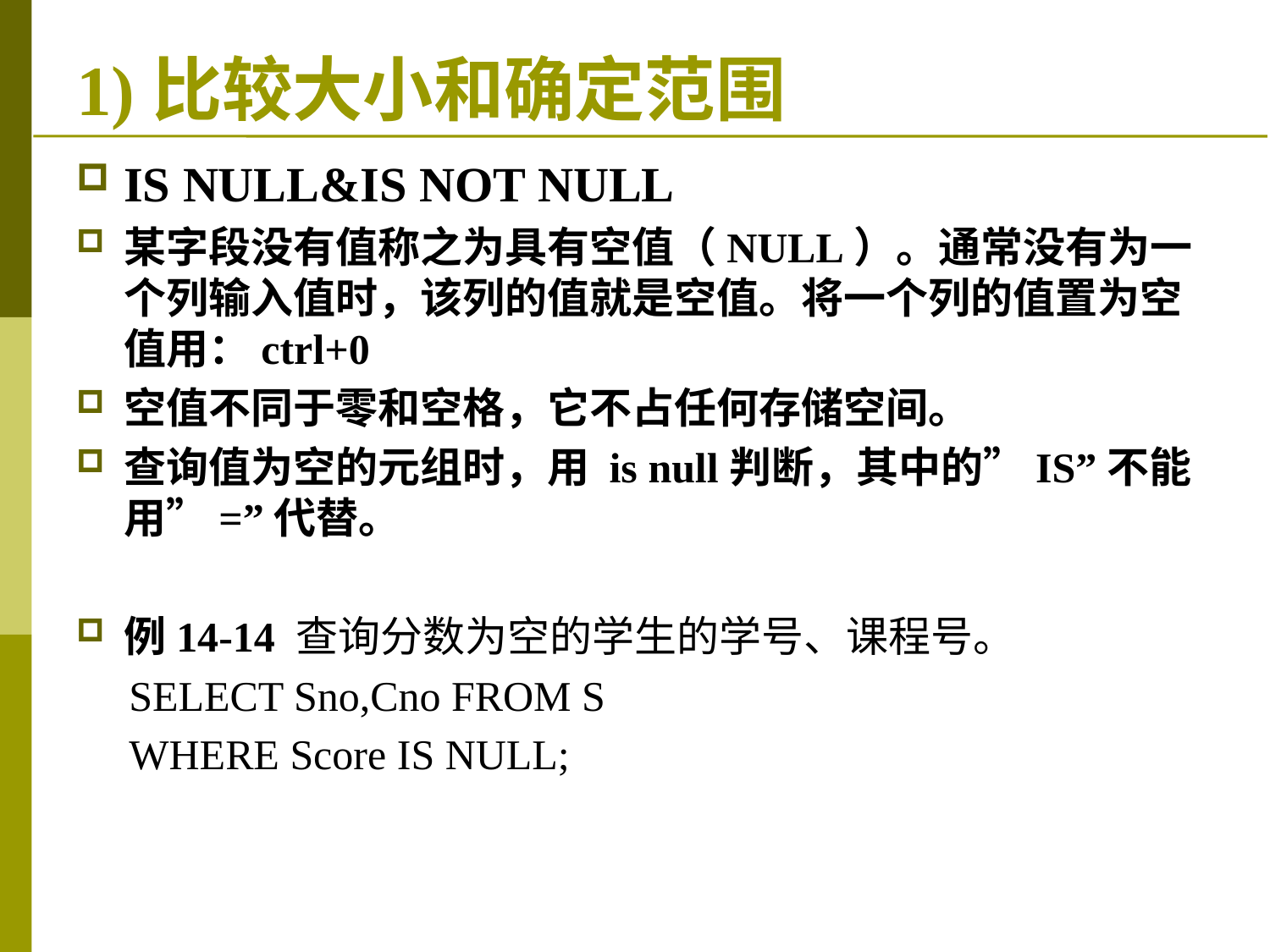

# 1)比较大小和确定范围
IS NULL&IS NOT NULL
某字段没有值称之为具有空值（NULL）。通常没有为一个列输入值时，该列的值就是空值。将一个列的值置为空值用：ctrl+0
空值不同于零和空格，它不占任何存储空间。
查询值为空的元组时，用 is null判断，其中的”IS”不能用”=”代替。

例14-14 查询分数为空的学生的学号、课程号。
     SELECT Sno,Cno FROM S
     WHERE Score IS NULL;